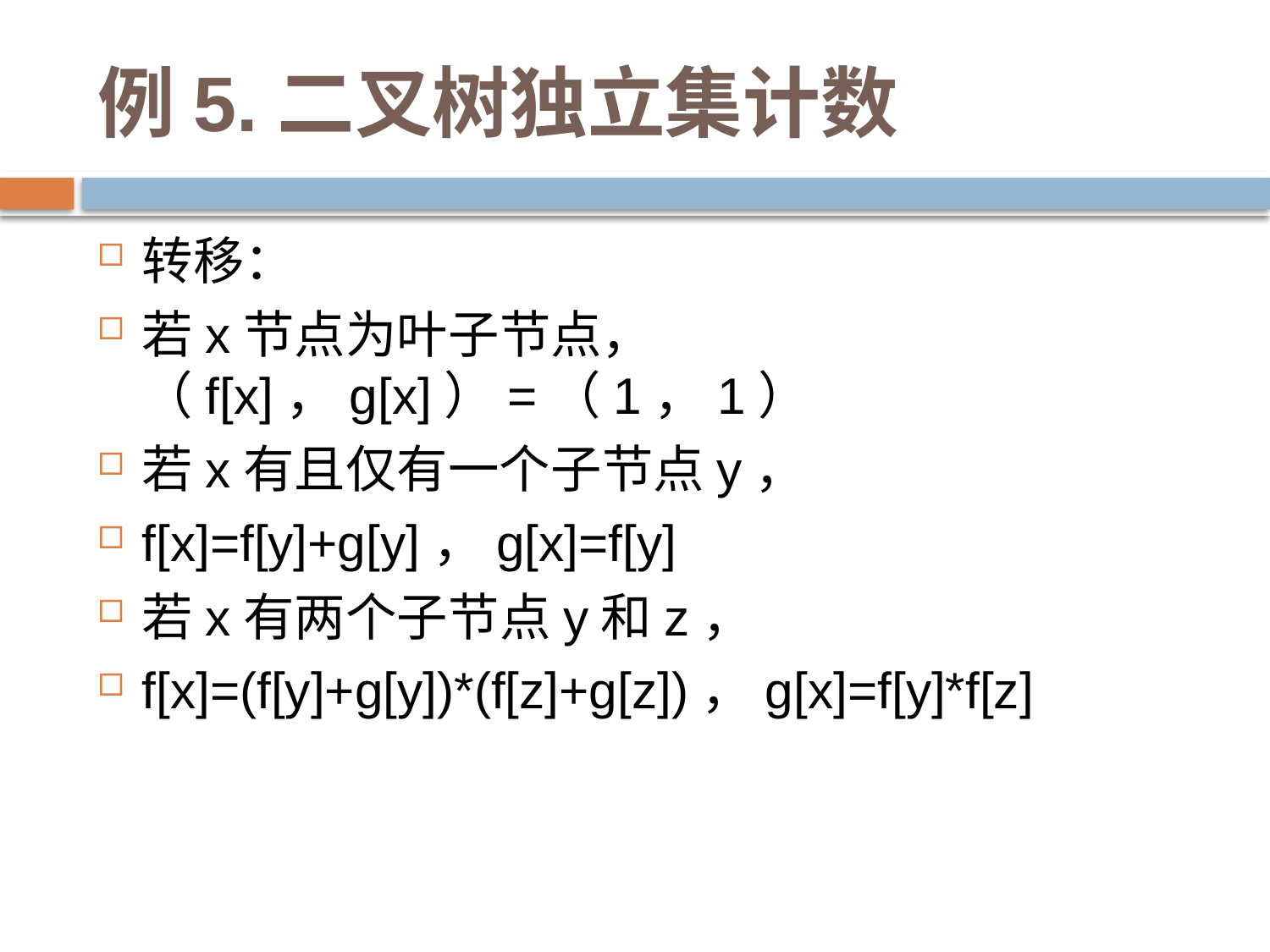

# 例5.二叉树独立集计数
转移：
若x节点为叶子节点，（f[x]，g[x]）=（1，1）
若x有且仅有一个子节点y，
f[x]=f[y]+g[y]，g[x]=f[y]
若x有两个子节点y和z，
f[x]=(f[y]+g[y])*(f[z]+g[z])，g[x]=f[y]*f[z]